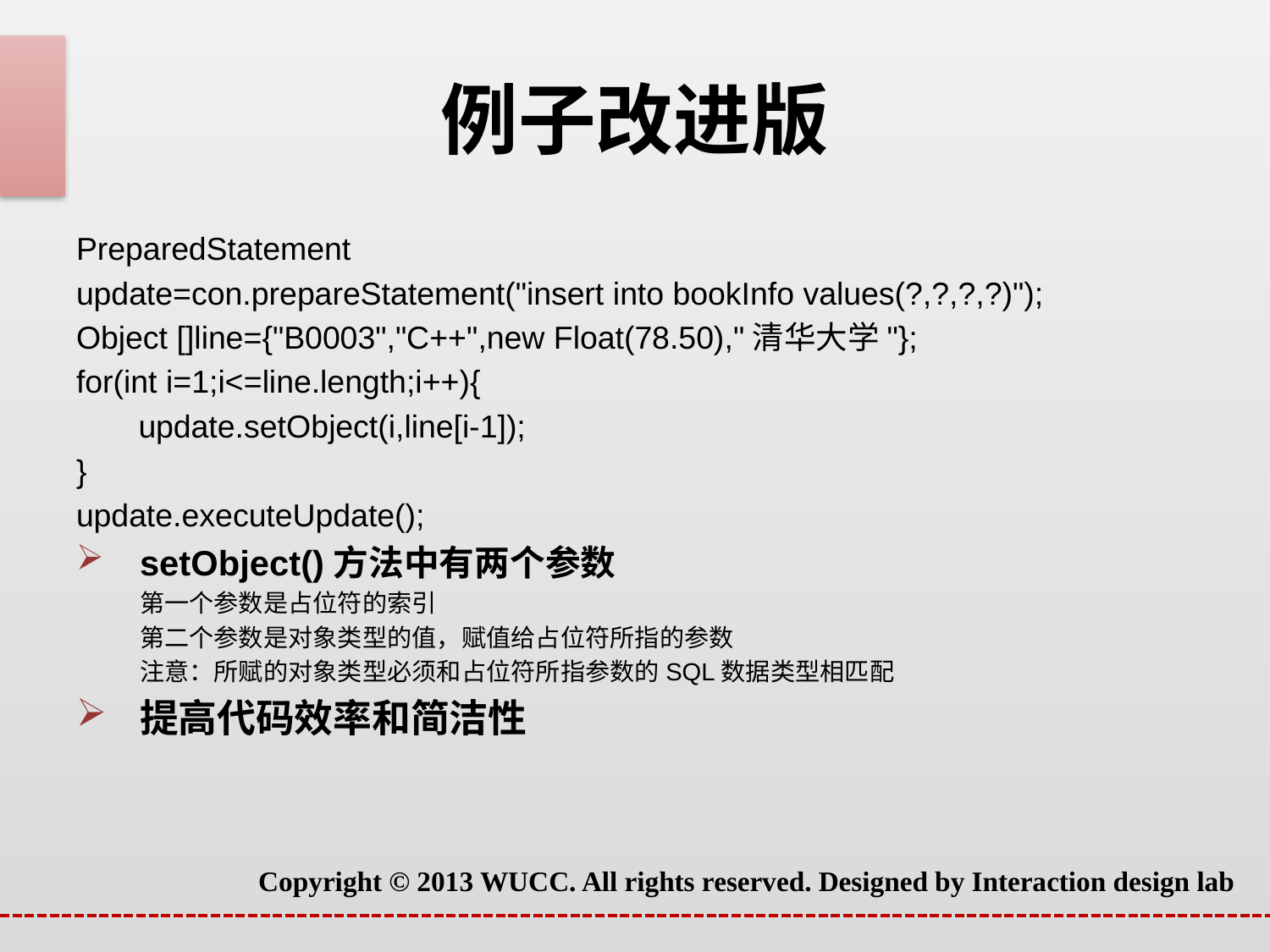

# 例子改进版
PreparedStatement
update=con.prepareStatement("insert into bookInfo values(?,?,?,?)");
Object []line={"B0003","C++",new Float(78.50),"清华大学"};
for(int i=1;i<=line.length;i++){
       update.setObject(i,line[i-1]);
}
update.executeUpdate();
setObject()方法中有两个参数
第一个参数是占位符的索引
第二个参数是对象类型的值，赋值给占位符所指的参数
注意：所赋的对象类型必须和占位符所指参数的SQL数据类型相匹配
提高代码效率和简洁性